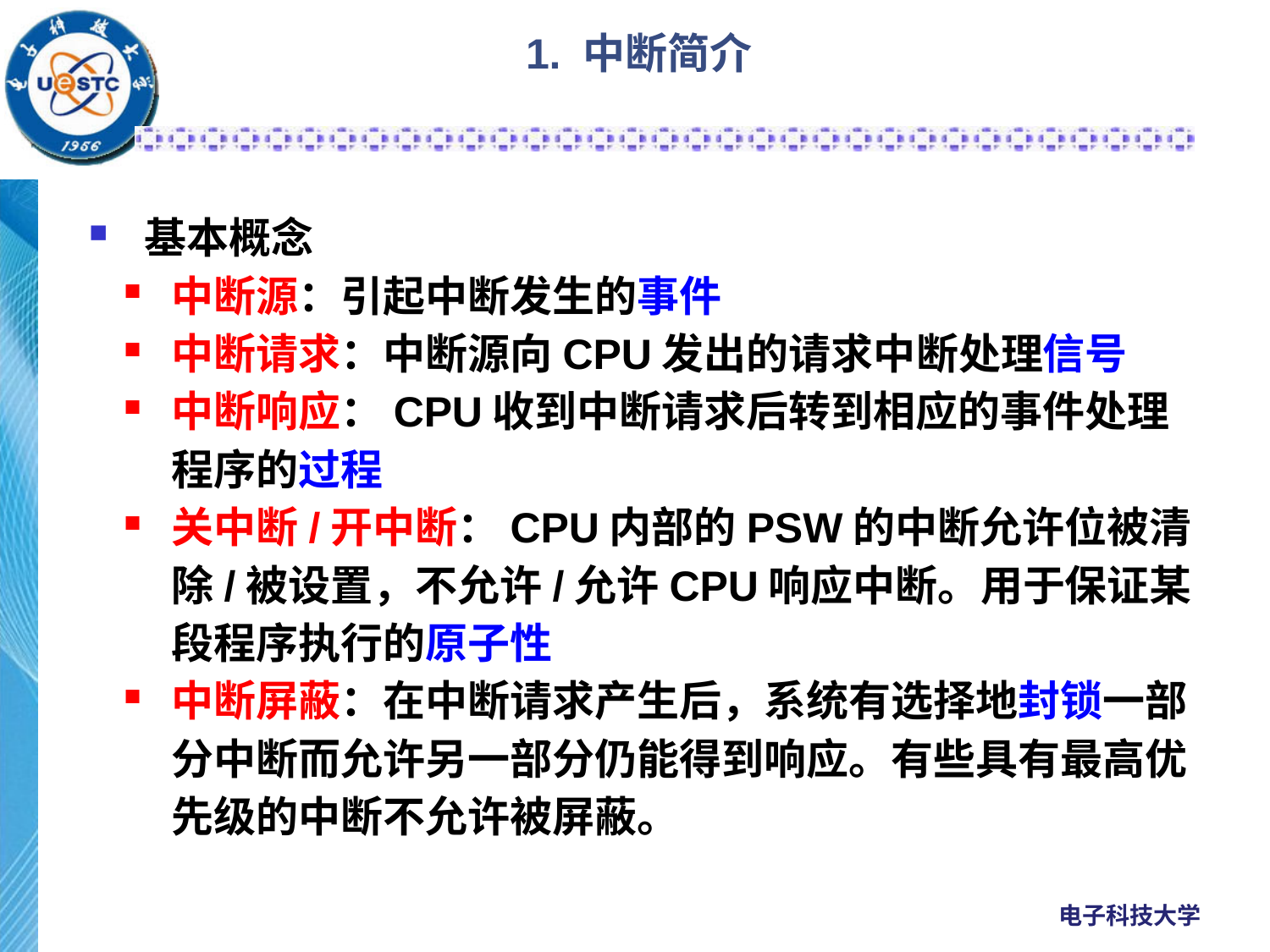

# 1. 中断简介
基本概念
中断源：引起中断发生的事件
中断请求：中断源向CPU发出的请求中断处理信号
中断响应：CPU收到中断请求后转到相应的事件处理程序的过程
关中断/开中断：CPU内部的PSW的中断允许位被清除/被设置，不允许/允许CPU响应中断。用于保证某段程序执行的原子性
中断屏蔽：在中断请求产生后，系统有选择地封锁一部分中断而允许另一部分仍能得到响应。有些具有最高优先级的中断不允许被屏蔽。